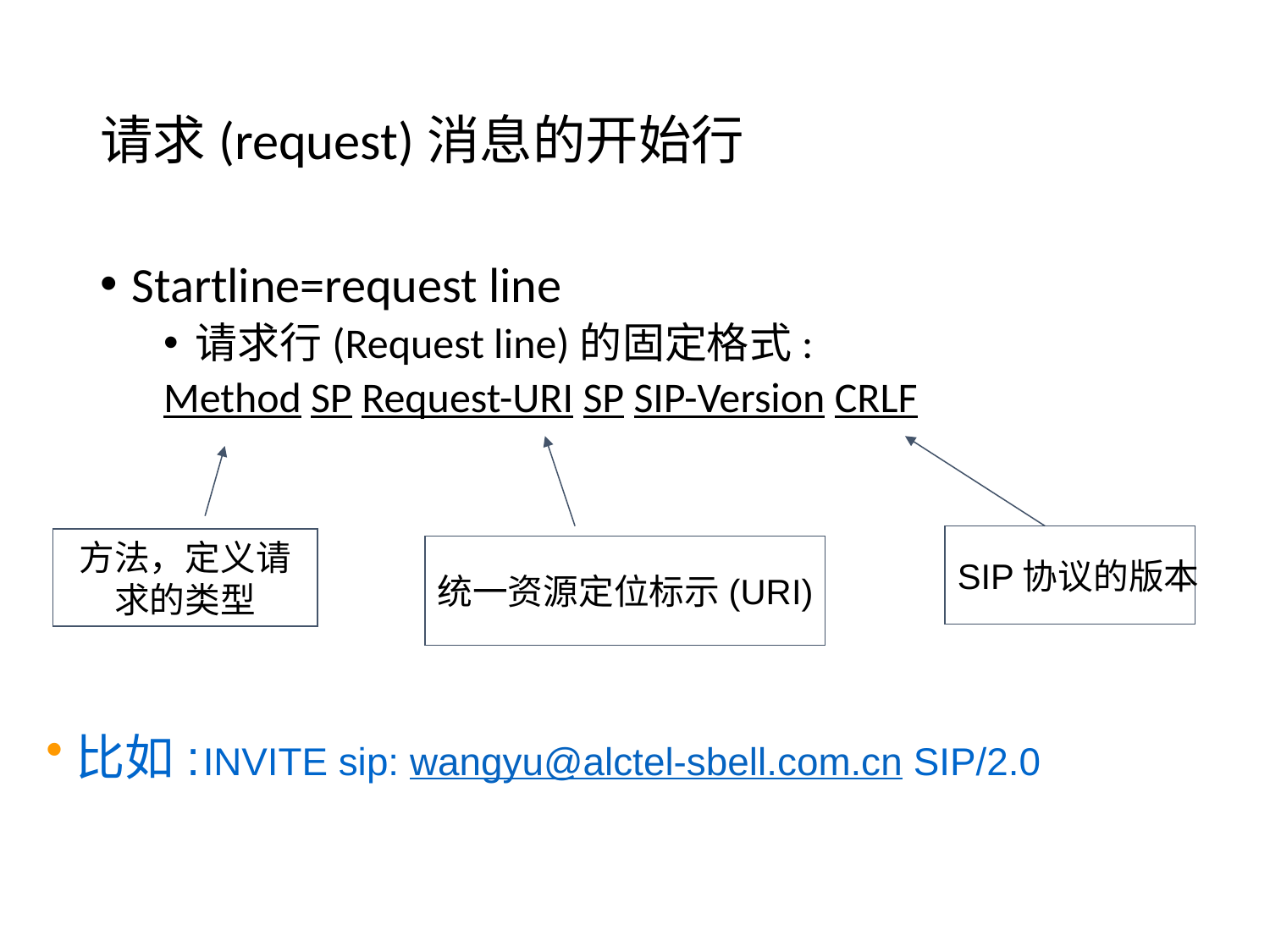

# 请求(request)消息的开始行
Startline=request line
请求行(Request line)的固定格式:
Method SP Request-URI SP SIP-Version CRLF

SIP协议的版本
方法，定义请求的类型
统一资源定位标示(URI)

比如:	INVITE sip: wangyu@alctel-sbell.com.cn SIP/2.0